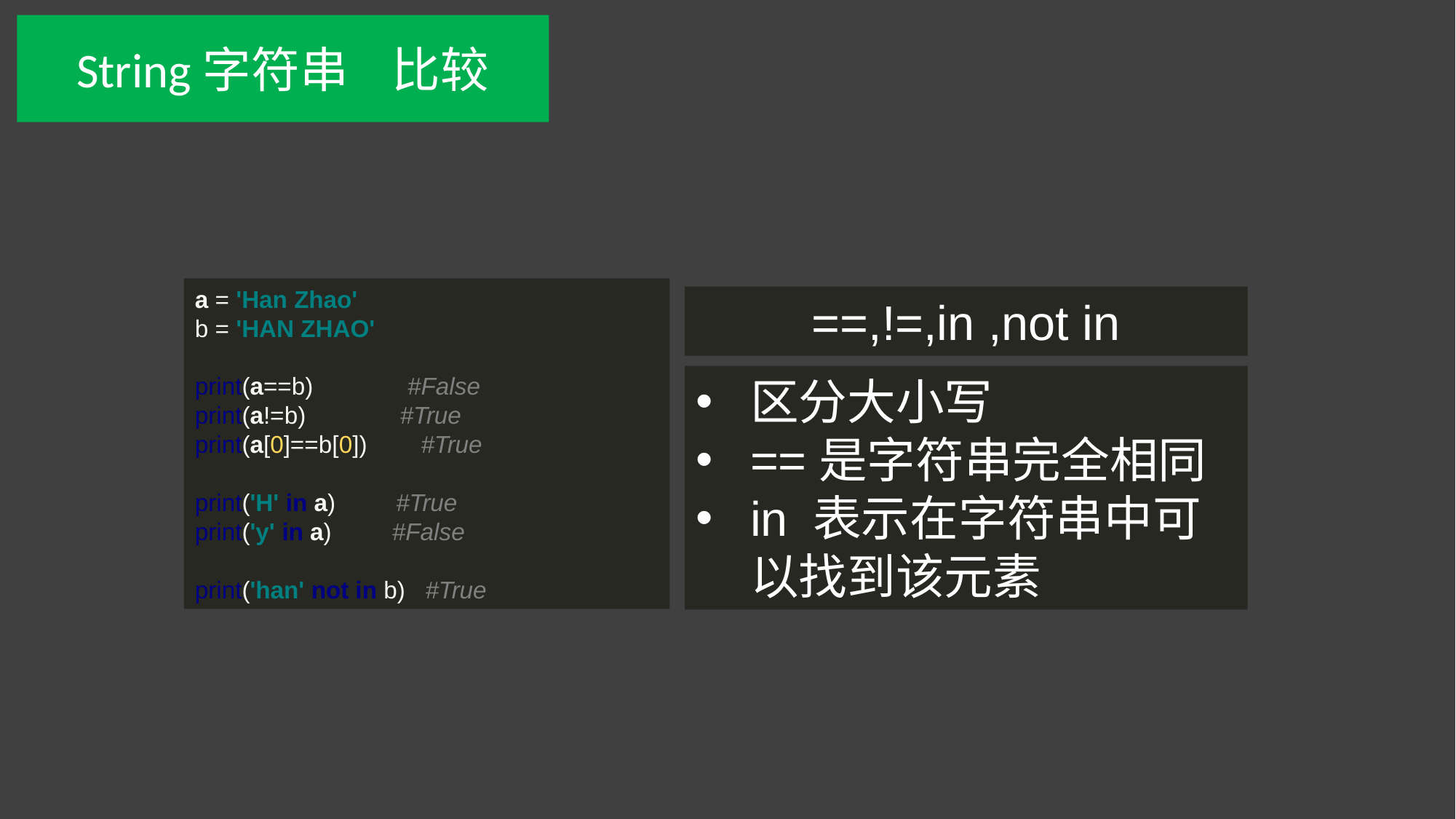

String字符串    比较
a = 'Han Zhao'
b = 'HAN ZHAO'
print(a==b)              #False
print(a!=b)              #True
print(a[0]==b[0])        #True
print('H' in a)         #True
print('y' in a)         #False
print('han' not in b)   #True
==,!=,in ,not in
区分大小写
==是字符串完全相同
in 表示在字符串中可以找到该元素